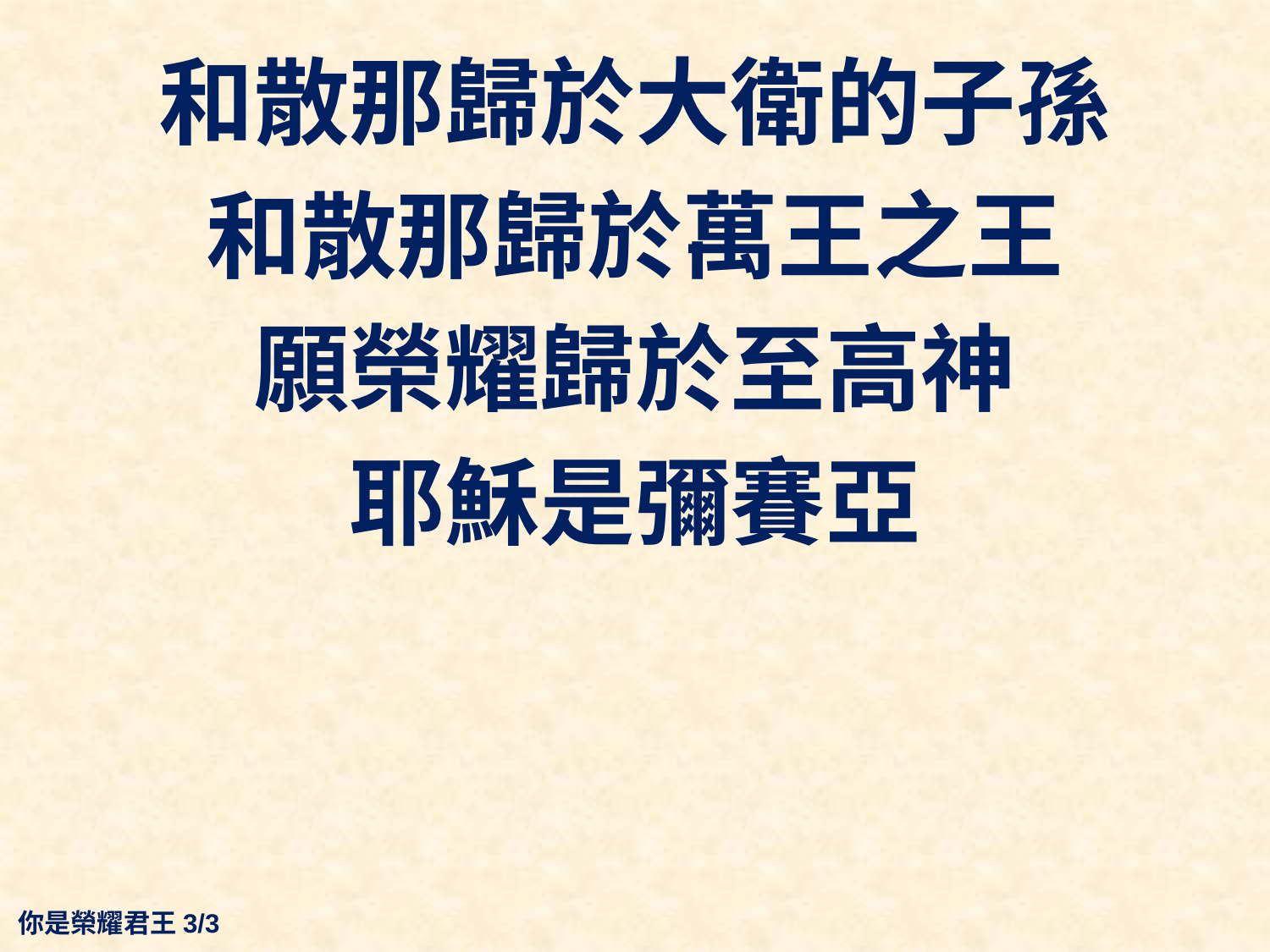

和散那歸於大衛的子孫
和散那歸於萬王之王
願榮耀歸於至高神
耶穌是彌賽亞
你是榮耀君王3/3